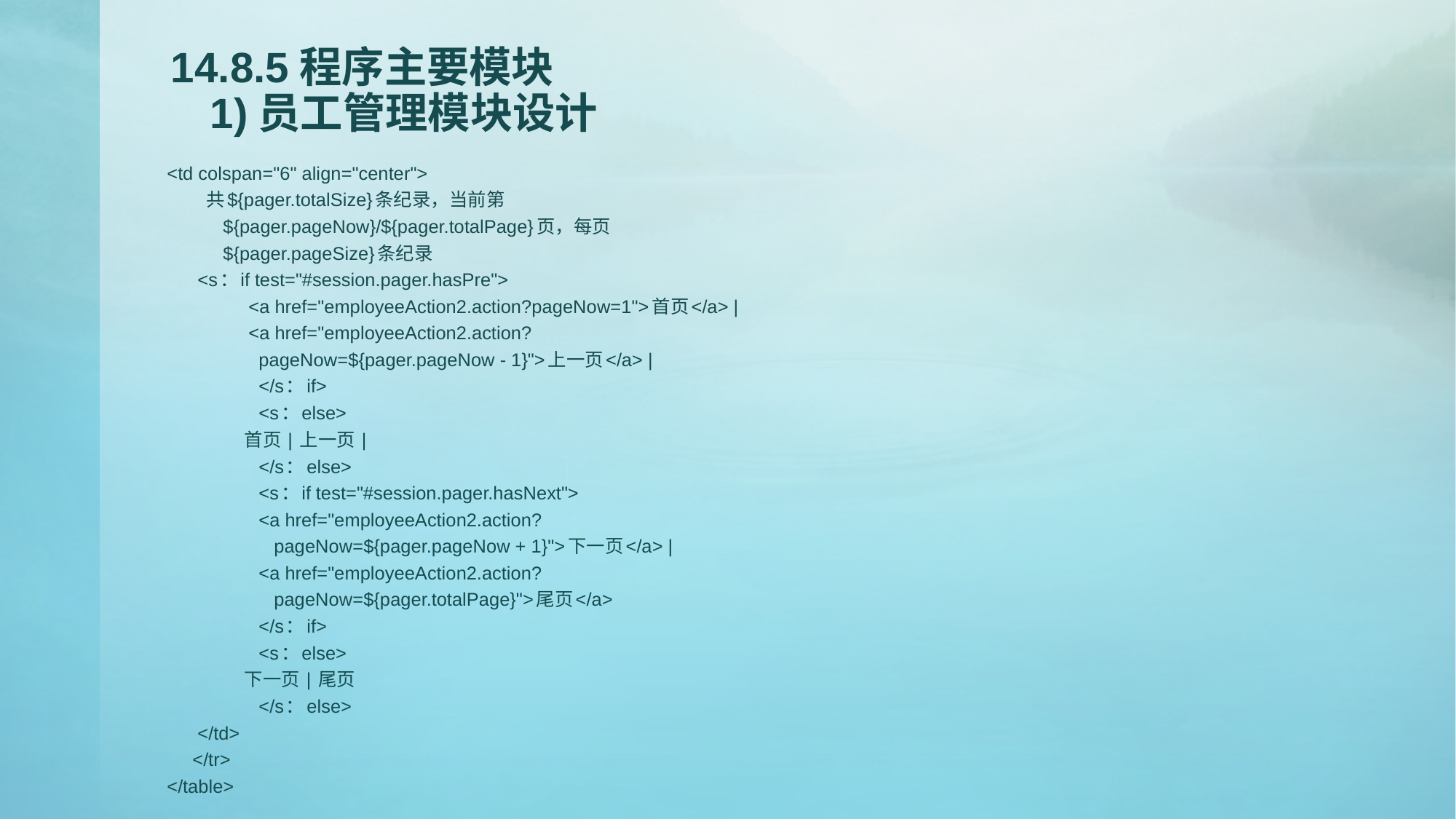

# 14.8.5程序主要模块 1)员工管理模块设计
<td colspan="6" align="center">
         共${pager.totalSize}条纪录，当前第
           ${pager.pageNow}/${pager.totalPage}页，每页
           ${pager.pageSize}条纪录
      <s：if test="#session.pager.hasPre">
                <a href="employeeAction2.action?pageNow=1">首页</a> |
                <a href="employeeAction2.action?
                  pageNow=${pager.pageNow - 1}">上一页</a> |
                  </s：if>
                  <s：else>
                  首页 | 上一页 |
                  </s：else>
                  <s：if test="#session.pager.hasNext">
                  <a href="employeeAction2.action?
                     pageNow=${pager.pageNow + 1}">下一页</a> |
                  <a href="employeeAction2.action?
                     pageNow=${pager.totalPage}">尾页</a>
                  </s：if>
                  <s：else>
                  下一页 | 尾页
                  </s：else>
      </td>
     </tr>
</table>